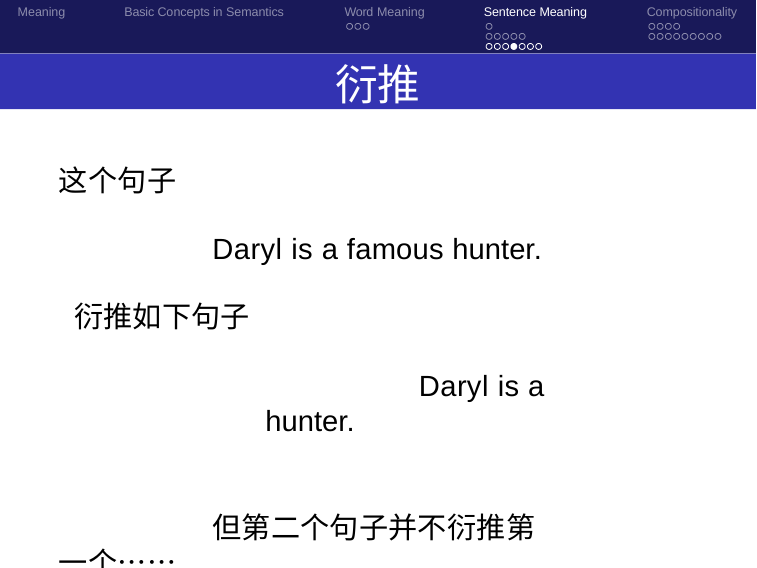

Meaning
Basic Concepts in Semantics
Word Meaning
Sentence Meaning
Compositionality

衍推
这个句子
Daryl is a famous hunter.  衍推如下句子
Daryl is a hunter.

但第二个句子并不衍推第一个……